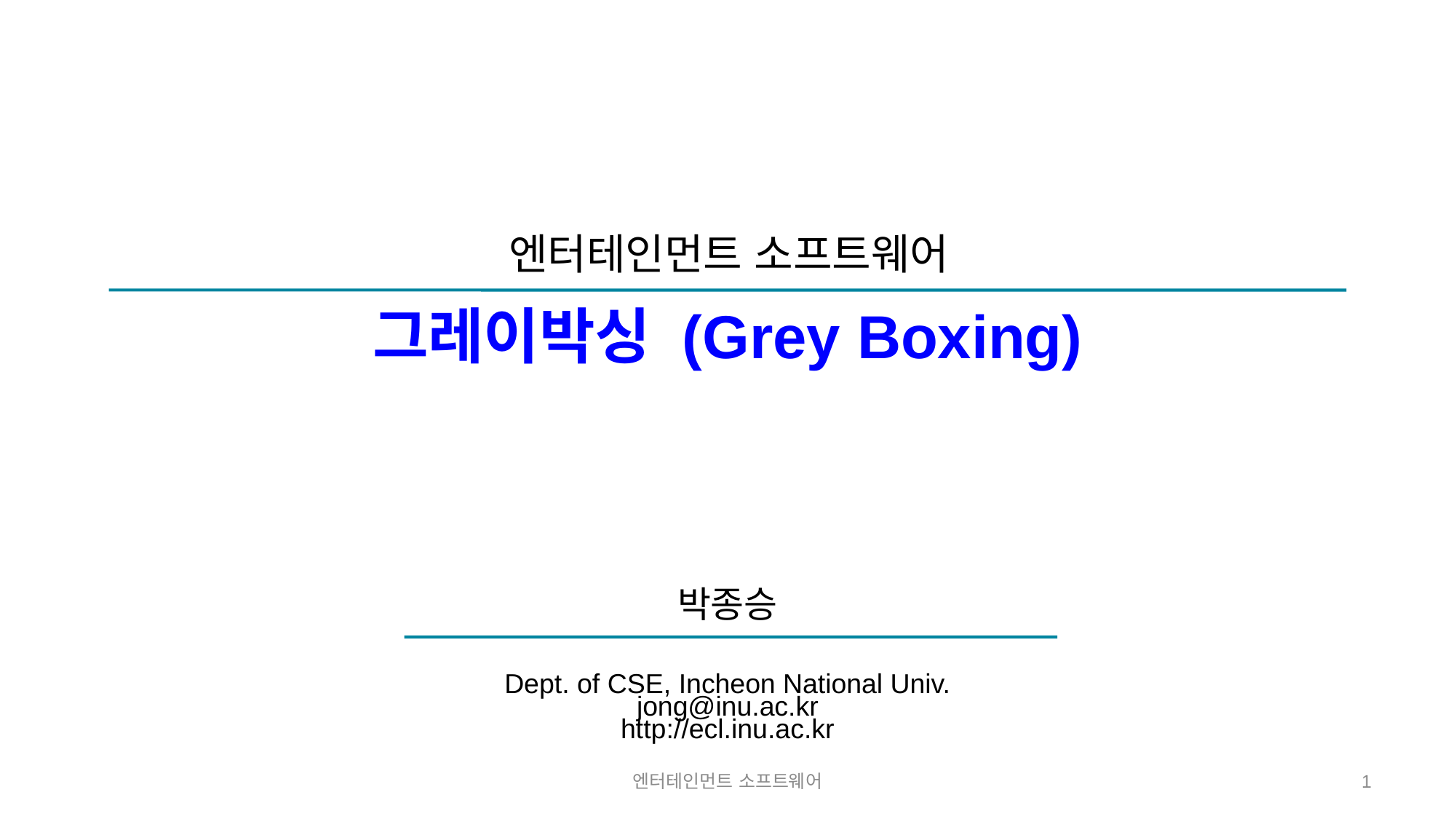

# 그레이박싱 (Grey Boxing)

엔터테인먼트 소프트웨어
1